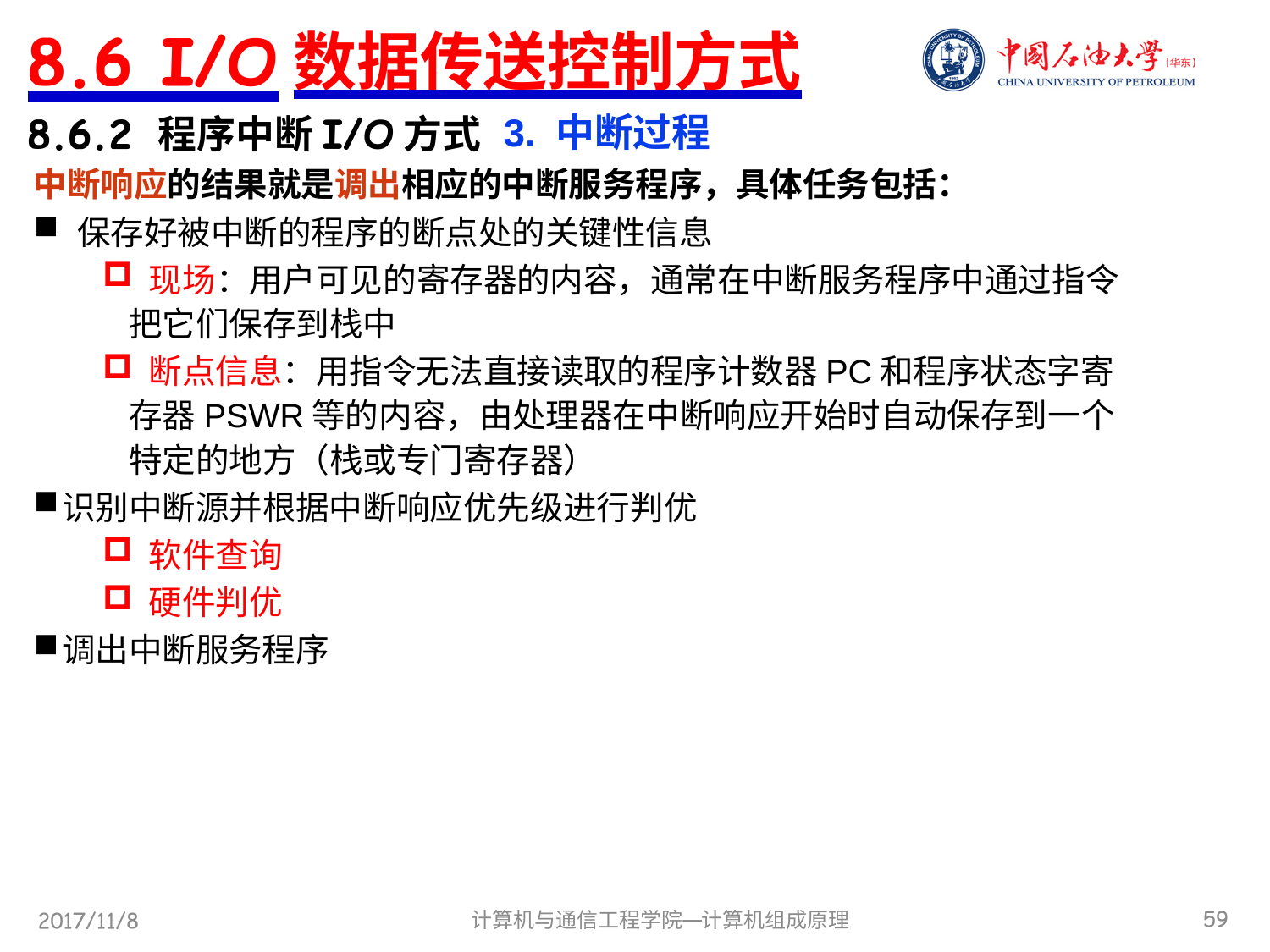

# 8.6 I/O数据传送控制方式
3. 中断过程
8.6.2 程序中断I/O方式
中断响应的结果就是调出相应的中断服务程序，具体任务包括：
 保存好被中断的程序的断点处的关键性信息
 现场：用户可见的寄存器的内容，通常在中断服务程序中通过指令把它们保存到栈中
 断点信息：用指令无法直接读取的程序计数器PC和程序状态字寄存器PSWR等的内容，由处理器在中断响应开始时自动保存到一个特定的地方（栈或专门寄存器）
识别中断源并根据中断响应优先级进行判优
 软件查询
 硬件判优
调出中断服务程序
计算机与通信工程学院—计算机组成原理
59
2017/11/8